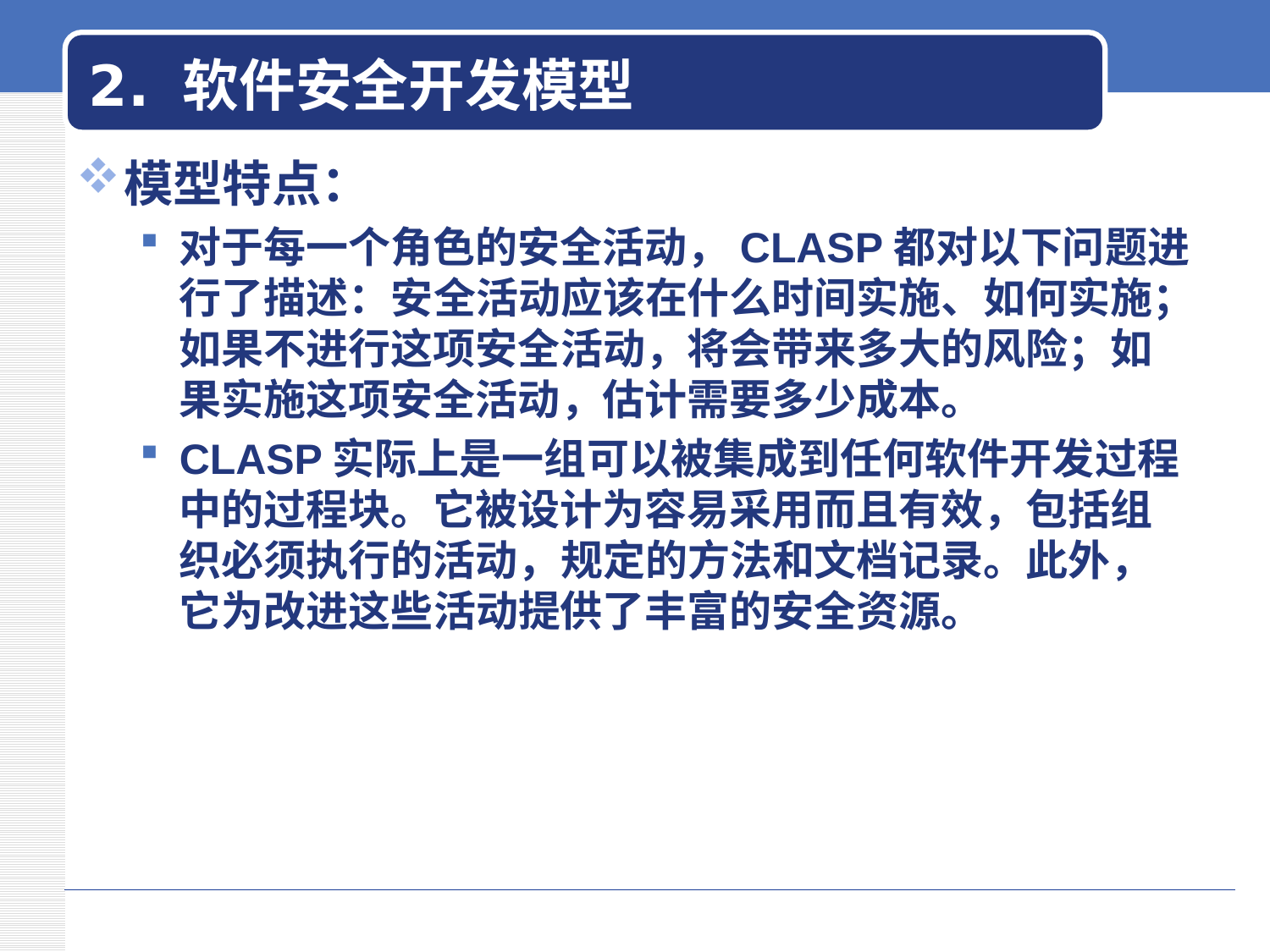

# 2. 软件安全开发模型
模型特点：
对于每一个角色的安全活动，CLASP都对以下问题进行了描述：安全活动应该在什么时间实施、如何实施；如果不进行这项安全活动，将会带来多大的风险；如果实施这项安全活动，估计需要多少成本。
CLASP实际上是一组可以被集成到任何软件开发过程中的过程块。它被设计为容易采用而且有效，包括组织必须执行的活动，规定的方法和文档记录。此外，它为改进这些活动提供了丰富的安全资源。